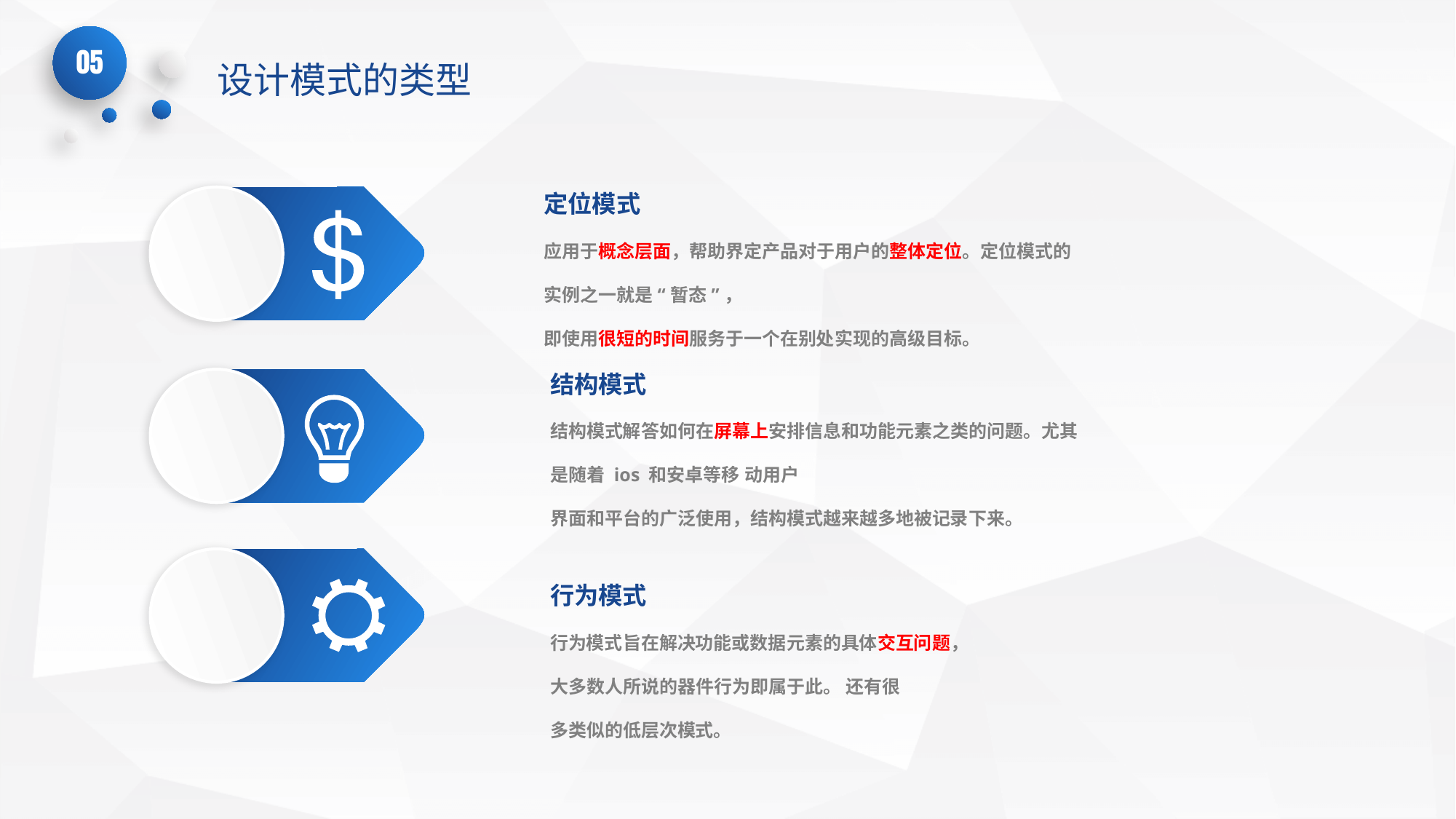

05

设计模式的类型

定位模式
应用于概念层面，帮助界定产品对于用户的整体定位。定位模式的实例之一就是 “ 暂态 ” ，
即使用很短的时间服务于一个在别处实现的高级目标。

结构模式
结构模式解答如何在屏幕上安排信息和功能元素之类的问题。尤其是随着 ios 和安卓等移 动用户
界面和平台的广泛使用，结构模式越来越多地被记录下来。

行为模式
行为模式旨在解决功能或数据元素的具体交互问题，大多数人所说的器件行为即属于此。 还有很
多类似的低层次模式。